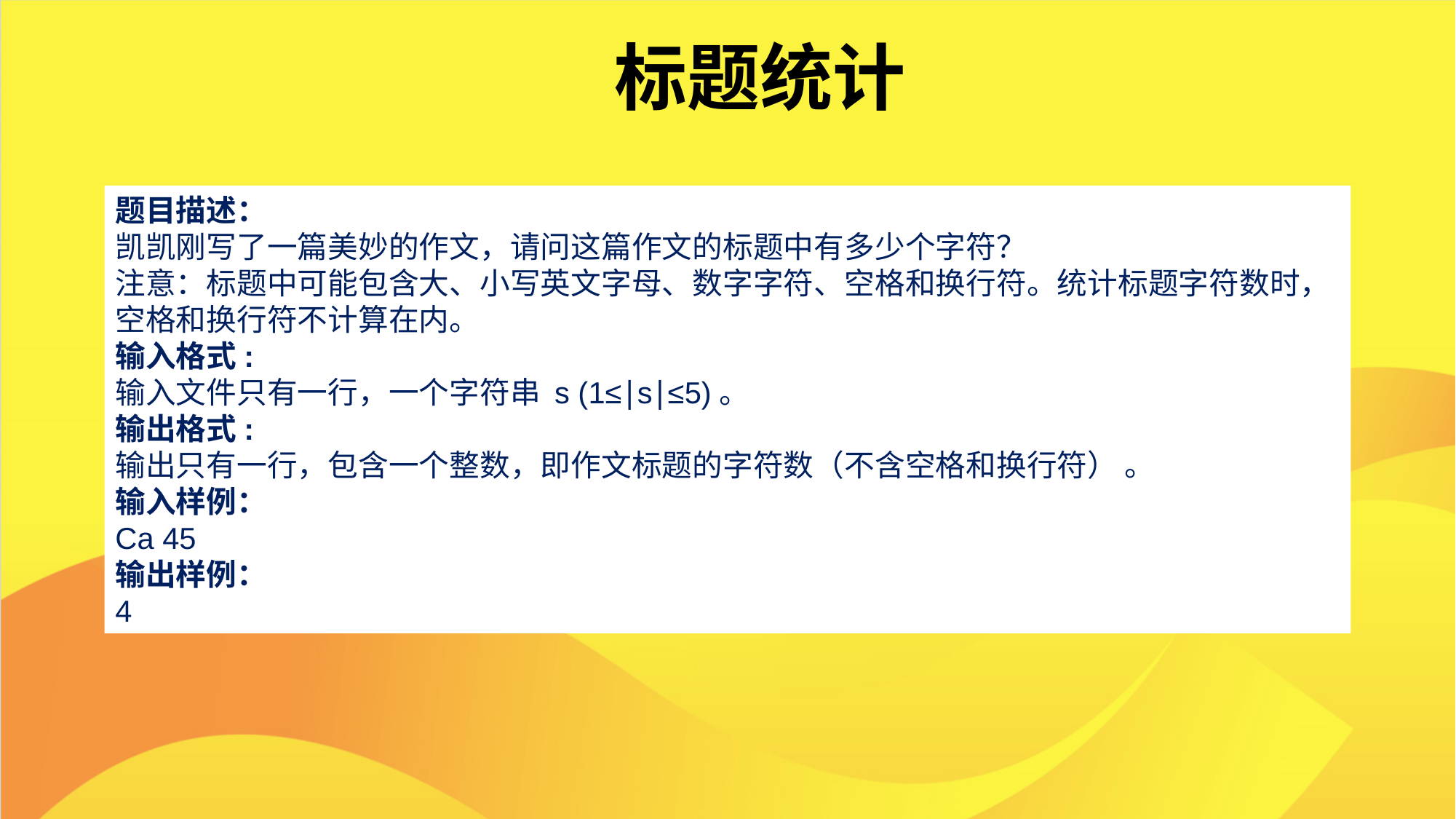

标题统计
题目描述：
凯凯刚写了一篇美妙的作文，请问这篇作文的标题中有多少个字符？
注意：标题中可能包含大、小写英文字母、数字字符、空格和换行符。统计标题字符数时，空格和换行符不计算在内。
输入格式:
输入文件只有一行，一个字符串 s (1≤∣s∣≤5)。
输出格式:
输出只有一行，包含一个整数，即作文标题的字符数（不含空格和换行符） 。
输入样例：
Ca 45
输出样例：
4